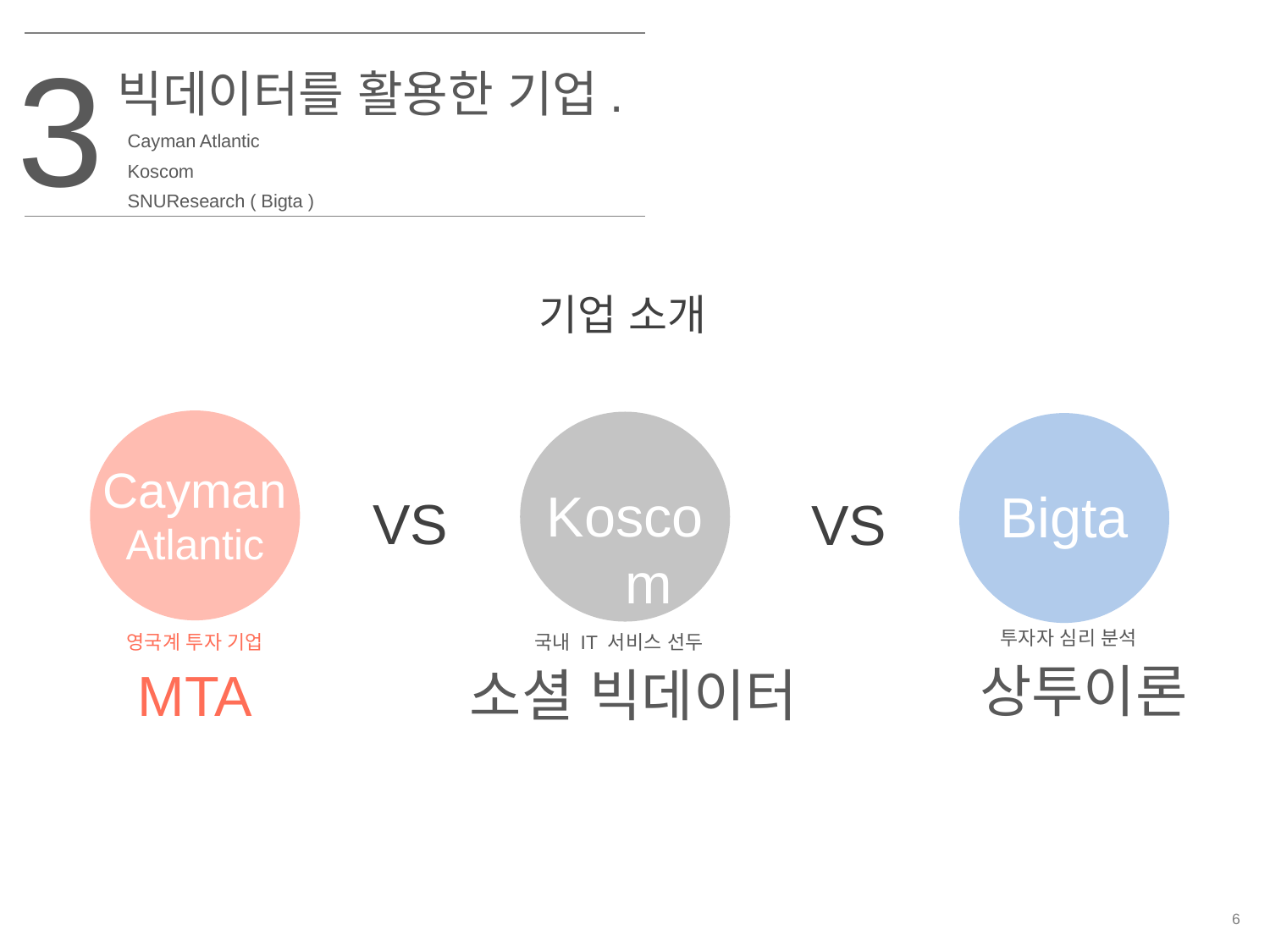

3
빅데이터를 활용한 기업.
Cayman Atlantic
Koscom
SNUResearch ( Bigta )
기업 소개

Cayman
Atlantic
Koscom
Bigta
VS
VS
투자자 심리 분석
영국계 투자 기업
국내 IT 서비스 선두
상투이론
MTA
소셜 빅데이터